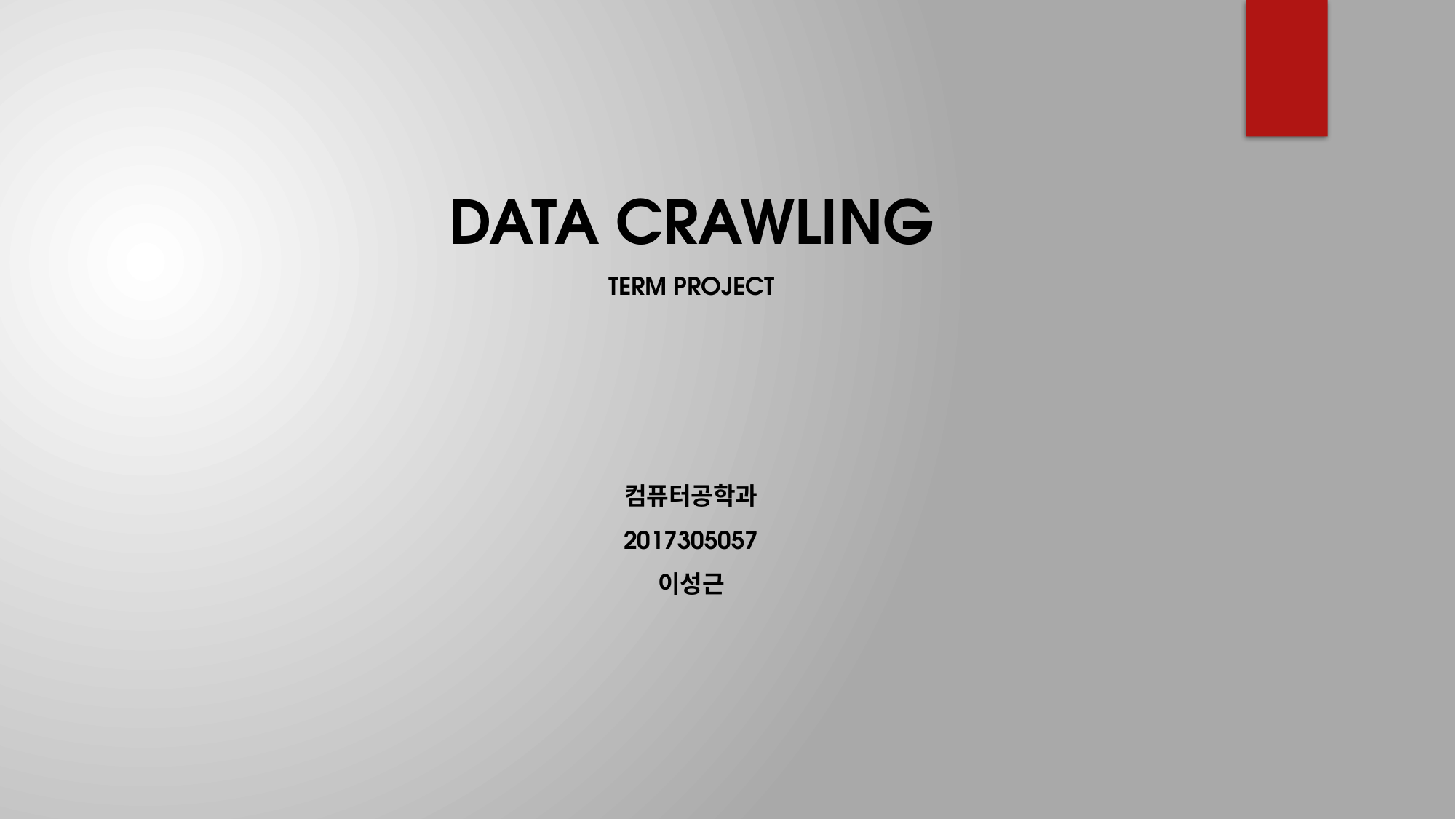

Data Crawling
Term project
컴퓨터공학과
2017305057
이성근